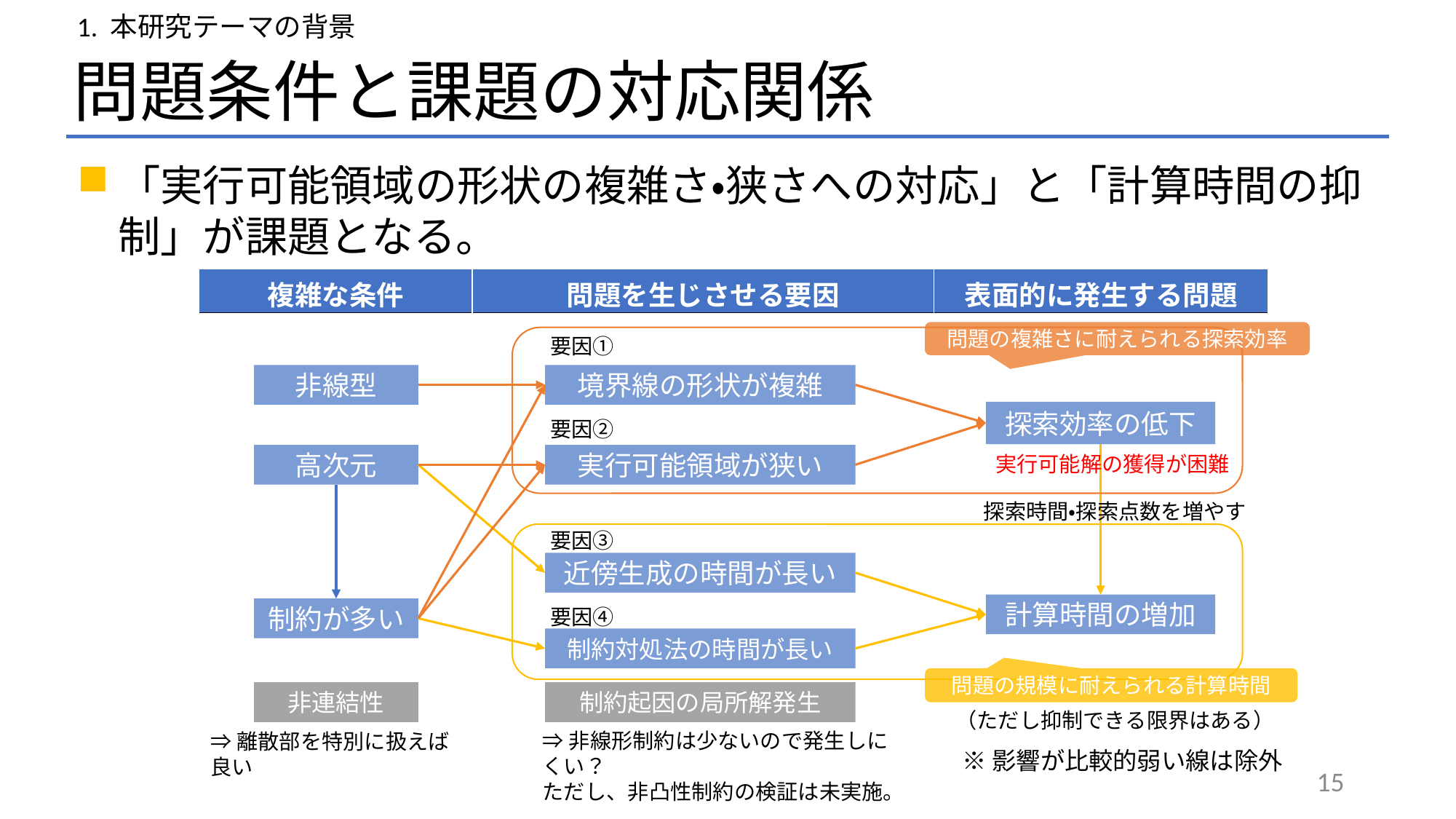

1. 本研究テーマの背景
# 問題条件と課題の対応関係
「実行可能領域の形状の複雑さ・狭さへの対応」と「計算時間の抑制」が課題となる。
| 複雑な条件 | 問題を生じさせる要因 | 表面的に発生する問題 |
| --- | --- | --- |
問題の複雑さに耐えられる探索効率

要因①
非線型
境界線の形状が複雑
探索効率の低下
要因②
高次元
実行可能領域が狭い
実行可能解の獲得が困難
探索時間・探索点数を増やす
要因③

近傍生成の時間が長い
計算時間の増加
制約が多い
要因④
制約対処法の時間が長い
問題の規模に耐えられる計算時間
非連結性
制約起因の局所解発生
（ただし抑制できる限界はある）
⇒非線形制約は少ないので発生しにくい？
ただし、非凸性制約の検証は未実施。
⇒離散部を特別に扱えば良い
※影響が比較的弱い線は除外
15